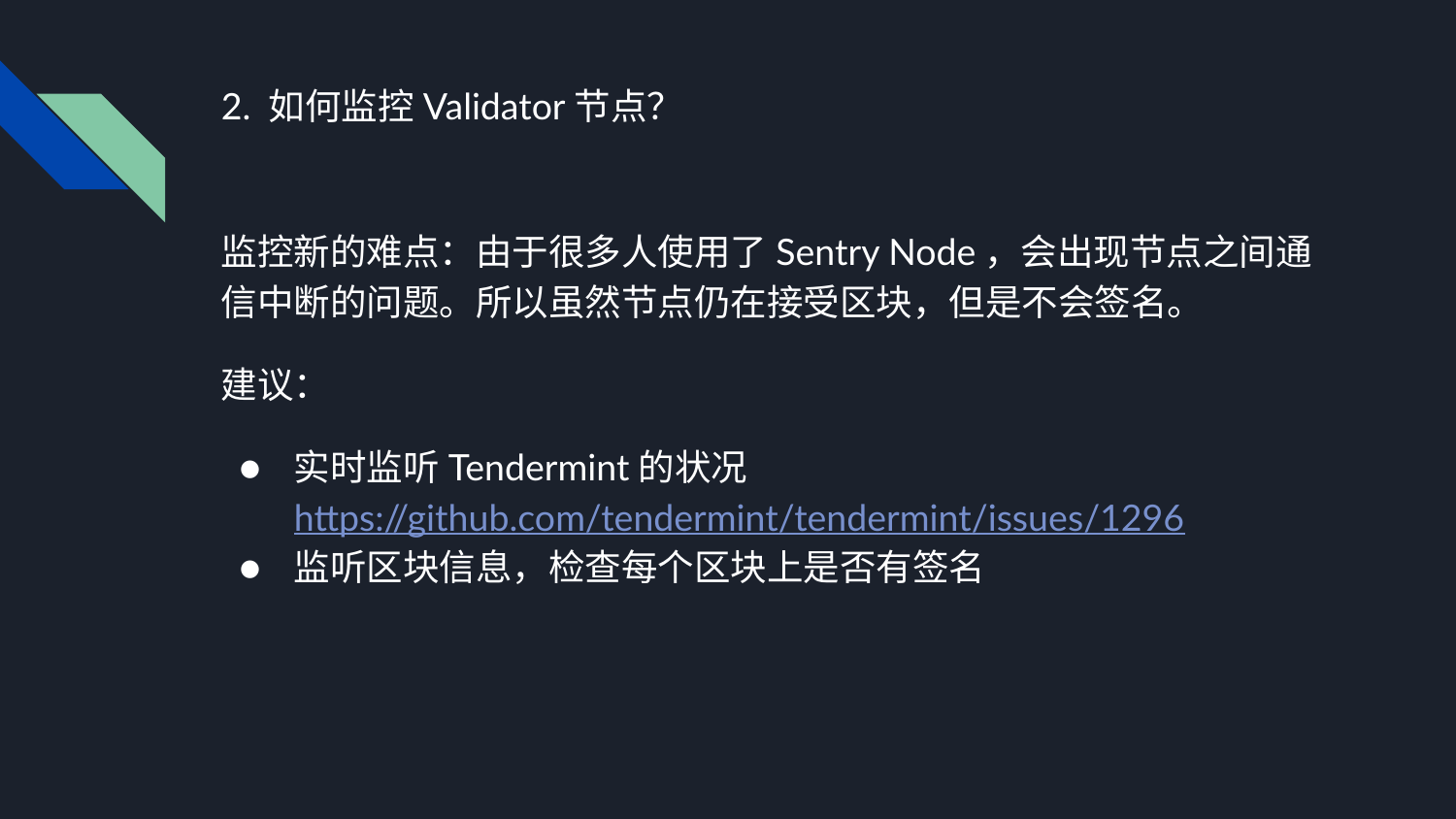

# 2. 如何监控Validator节点？
监控新的难点：由于很多人使用了Sentry Node，会出现节点之间通信中断的问题。所以虽然节点仍在接受区块，但是不会签名。
建议：
实时监听Tendermint的状况 https://github.com/tendermint/tendermint/issues/1296
监听区块信息，检查每个区块上是否有签名